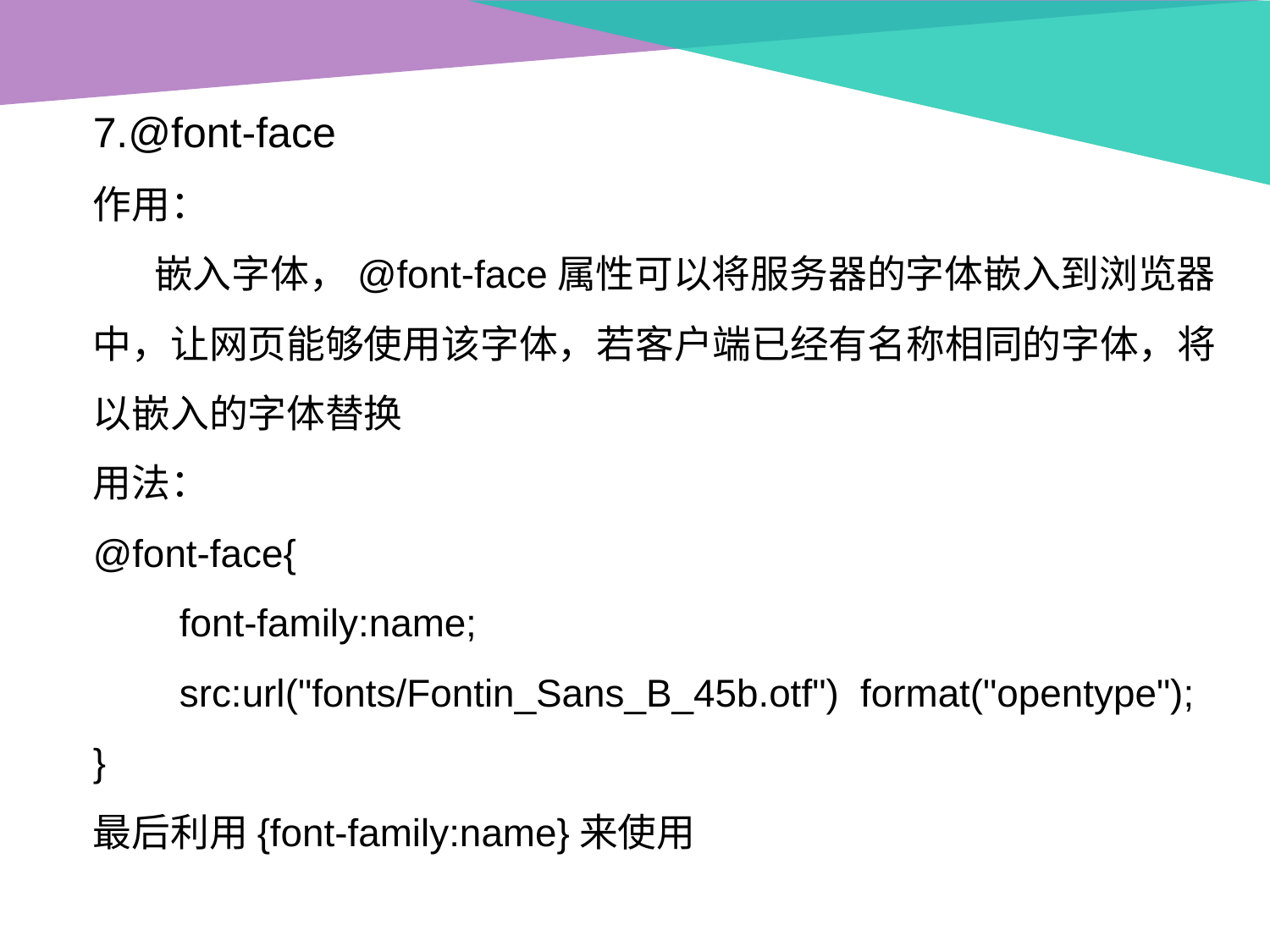

7.@font-face
作用：
      嵌入字体，@font-face属性可以将服务器的字体嵌入到浏览器中，让网页能够使用该字体，若客户端已经有名称相同的字体，将以嵌入的字体替换
用法：
@font-face{
        font-family:name;
        src:url("fonts/Fontin_Sans_B_45b.otf")  format("opentype");
}
最后利用{font-family:name}来使用